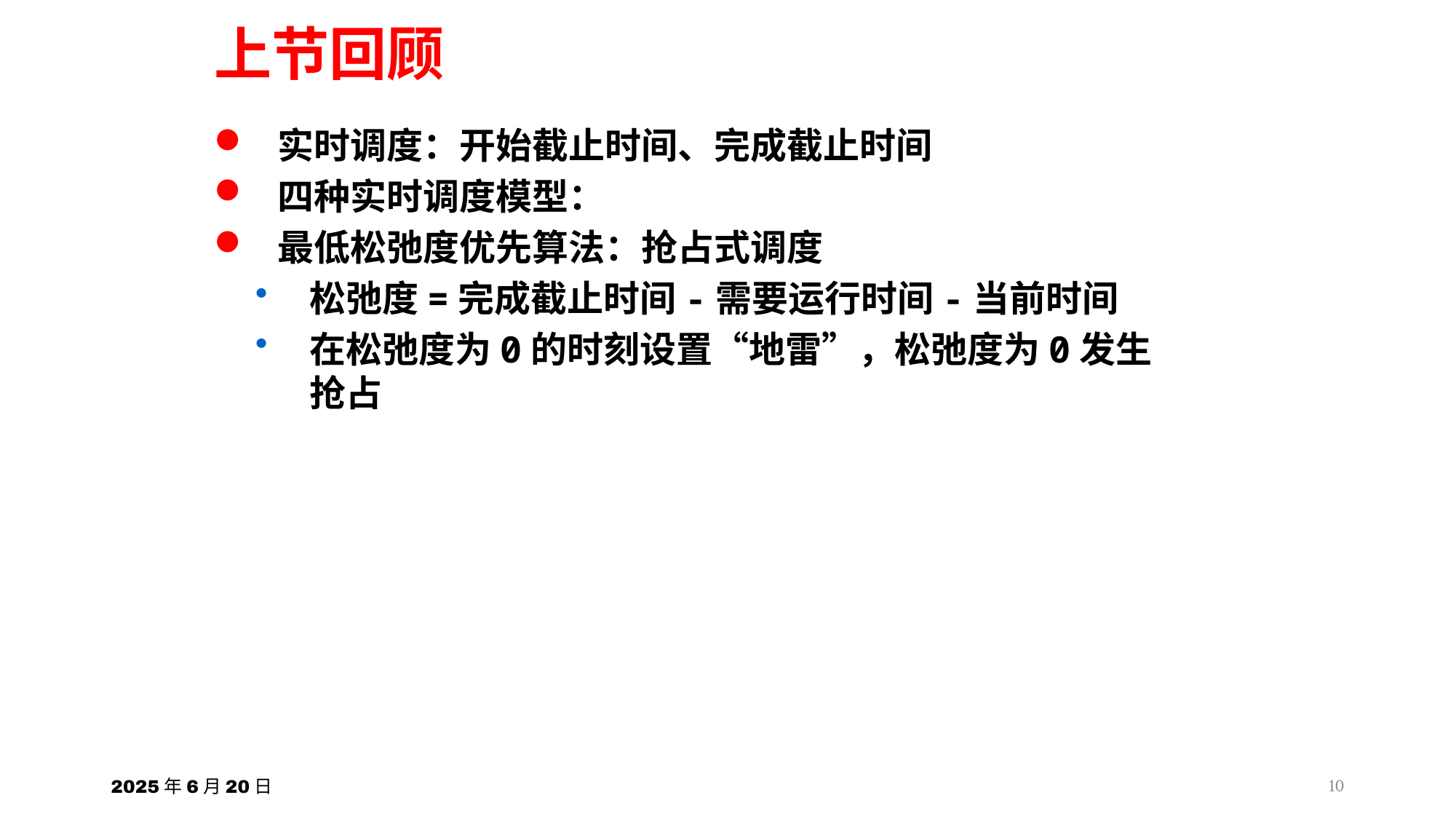

上节回顾
实时调度：开始截止时间、完成截止时间
四种实时调度模型：
最低松弛度优先算法：抢占式调度
松弛度=完成截止时间-需要运行时间-当前时间
在松弛度为0的时刻设置“地雷”，松弛度为0发生抢占
2025年6月20日
10